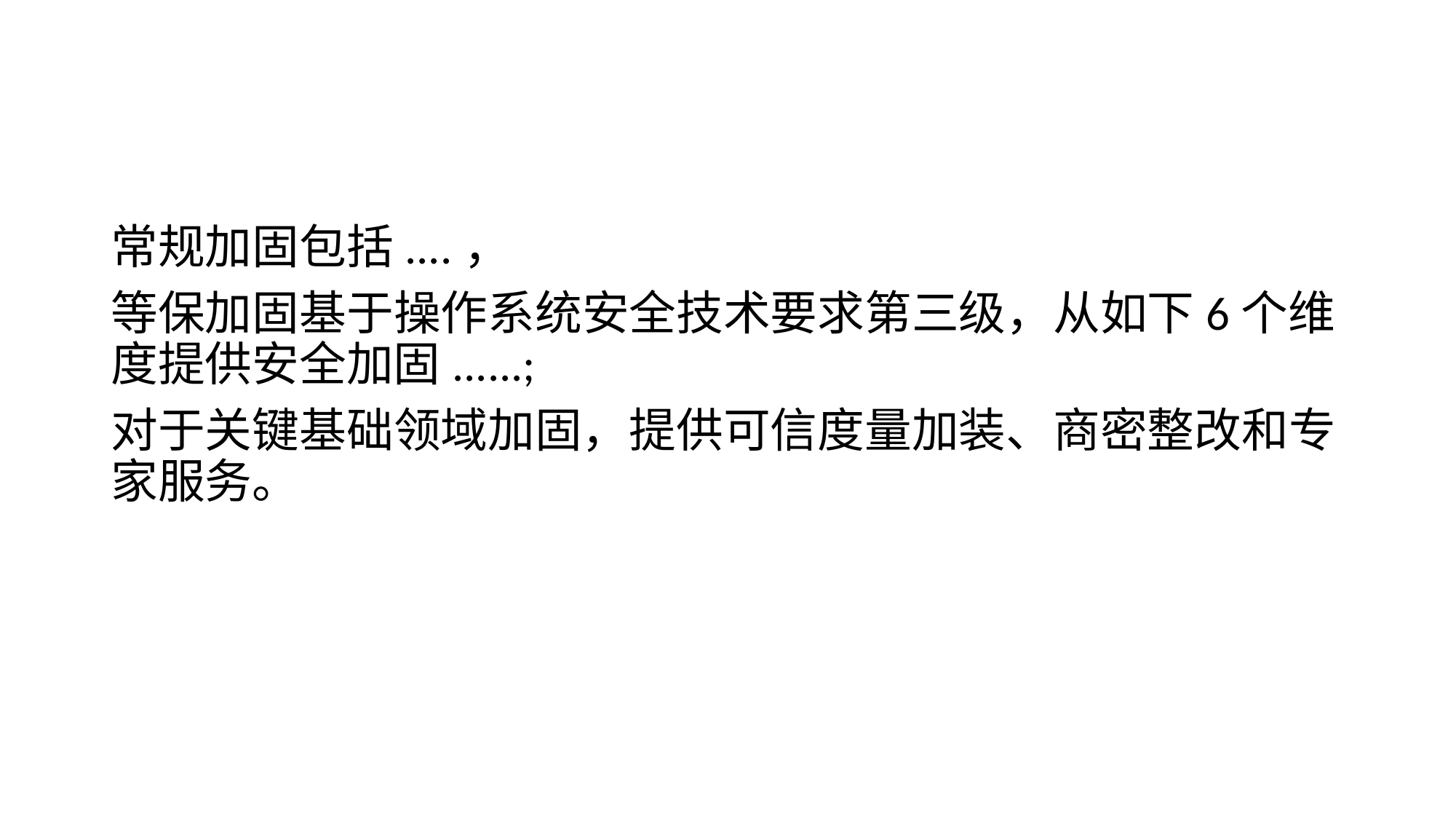

常规加固包括....，
等保加固基于操作系统安全技术要求第三级，从如下6个维度提供安全加固......;
对于关键基础领域加固，提供可信度量加装、商密整改和专家服务。